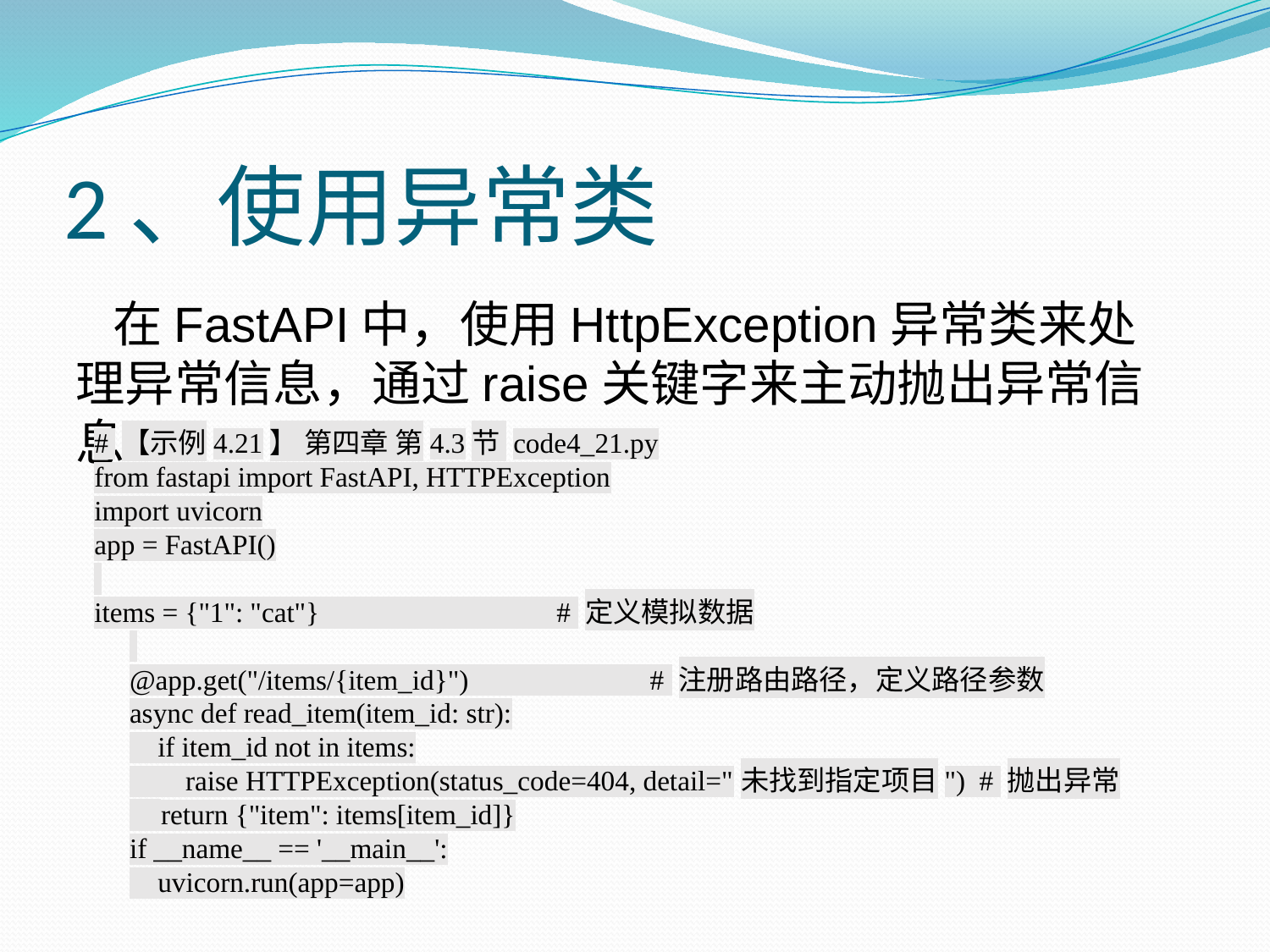

# 2、使用异常类
在FastAPI中，使用HttpException异常类来处理异常信息，通过raise关键字来主动抛出异常信息
# 【示例4.21】 第四章 第4.3节 code4_21.pyfrom fastapi import FastAPI, HTTPExceptionimport uvicornapp = FastAPI() items = {"1": "cat"}                                  # 定义模拟数据
@app.get("/items/{item_id}")                          # 注册路由路径，定义路径参数
async def read_item(item_id: str):    if item_id not in items:        raise HTTPException(status_code=404, detail="未找到指定项目")  # 抛出异常    return {"item": items[item_id]}if __name__ == '__main__':    uvicorn.run(app=app)